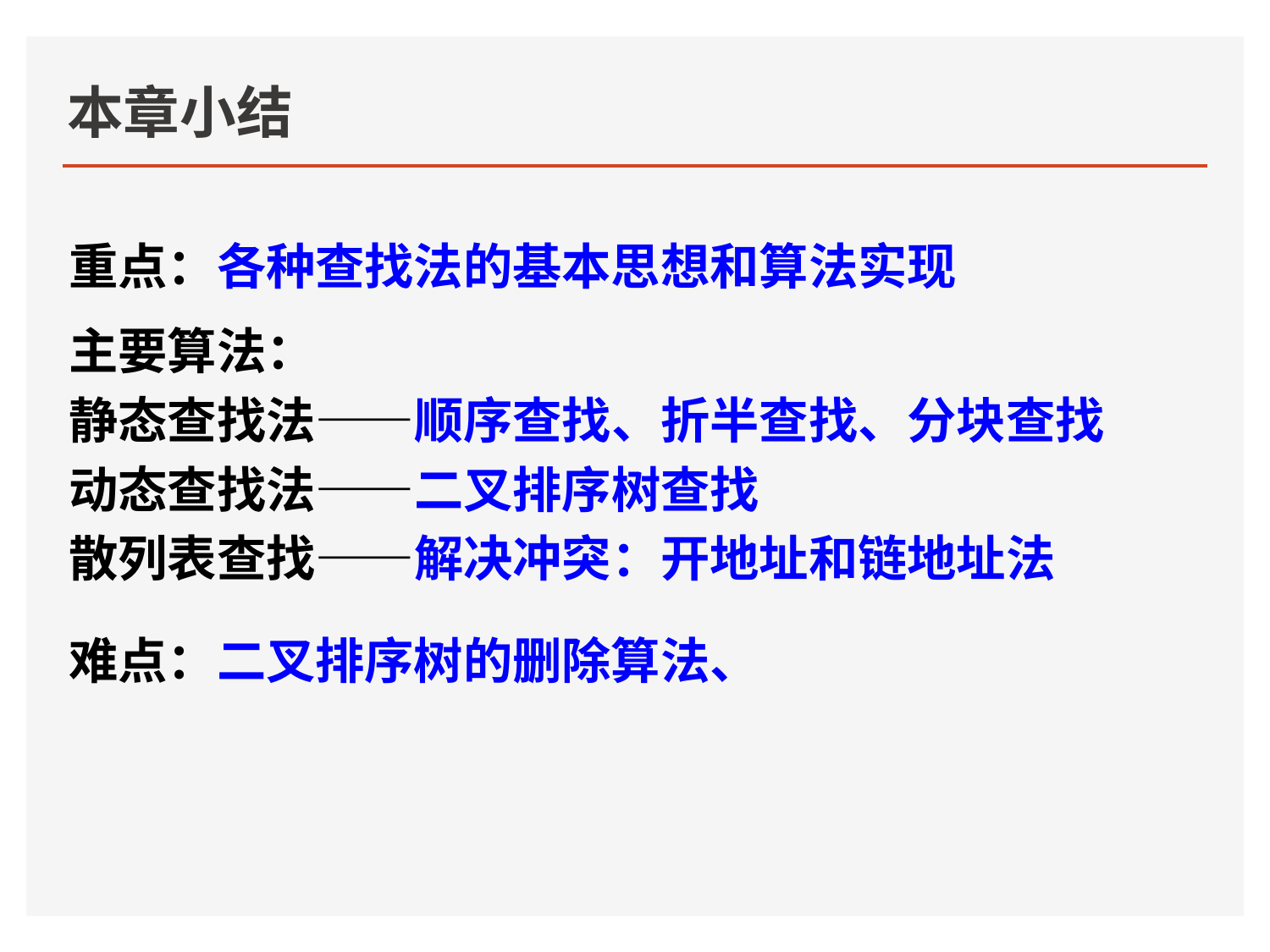

# 本章小结
重点：各种查找法的基本思想和算法实现
主要算法：
静态查找法——顺序查找、折半查找、分块查找
动态查找法——二叉排序树查找
散列表查找——解决冲突：开地址和链地址法
难点：二叉排序树的删除算法、